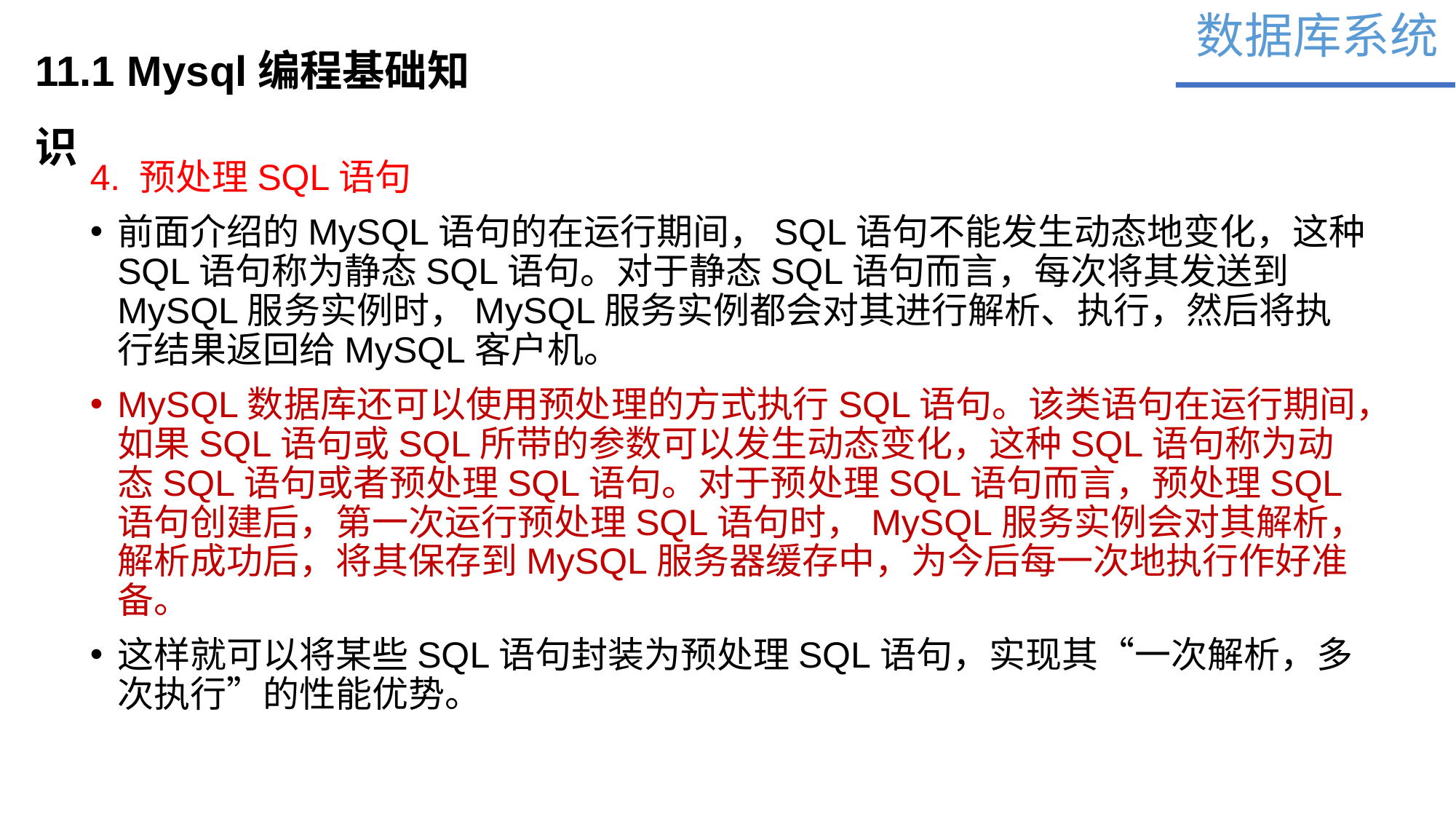

数据库系统
11.1 Mysql编程基础知识

4. 预处理SQL语句
前面介绍的MySQL语句的在运行期间，SQL语句不能发生动态地变化，这种SQL语句称为静态SQL语句。对于静态SQL语句而言，每次将其发送到MySQL服务实例时，MySQL服务实例都会对其进行解析、执行，然后将执行结果返回给MySQL客户机。
MySQL数据库还可以使用预处理的方式执行SQL语句。该类语句在运行期间，如果SQL语句或SQL所带的参数可以发生动态变化，这种SQL语句称为动态SQL语句或者预处理SQL语句。对于预处理SQL语句而言，预处理SQL语句创建后，第一次运行预处理SQL语句时，MySQL服务实例会对其解析，解析成功后，将其保存到MySQL服务器缓存中，为今后每一次地执行作好准备。
这样就可以将某些SQL语句封装为预处理SQL语句，实现其“一次解析，多次执行”的性能优势。